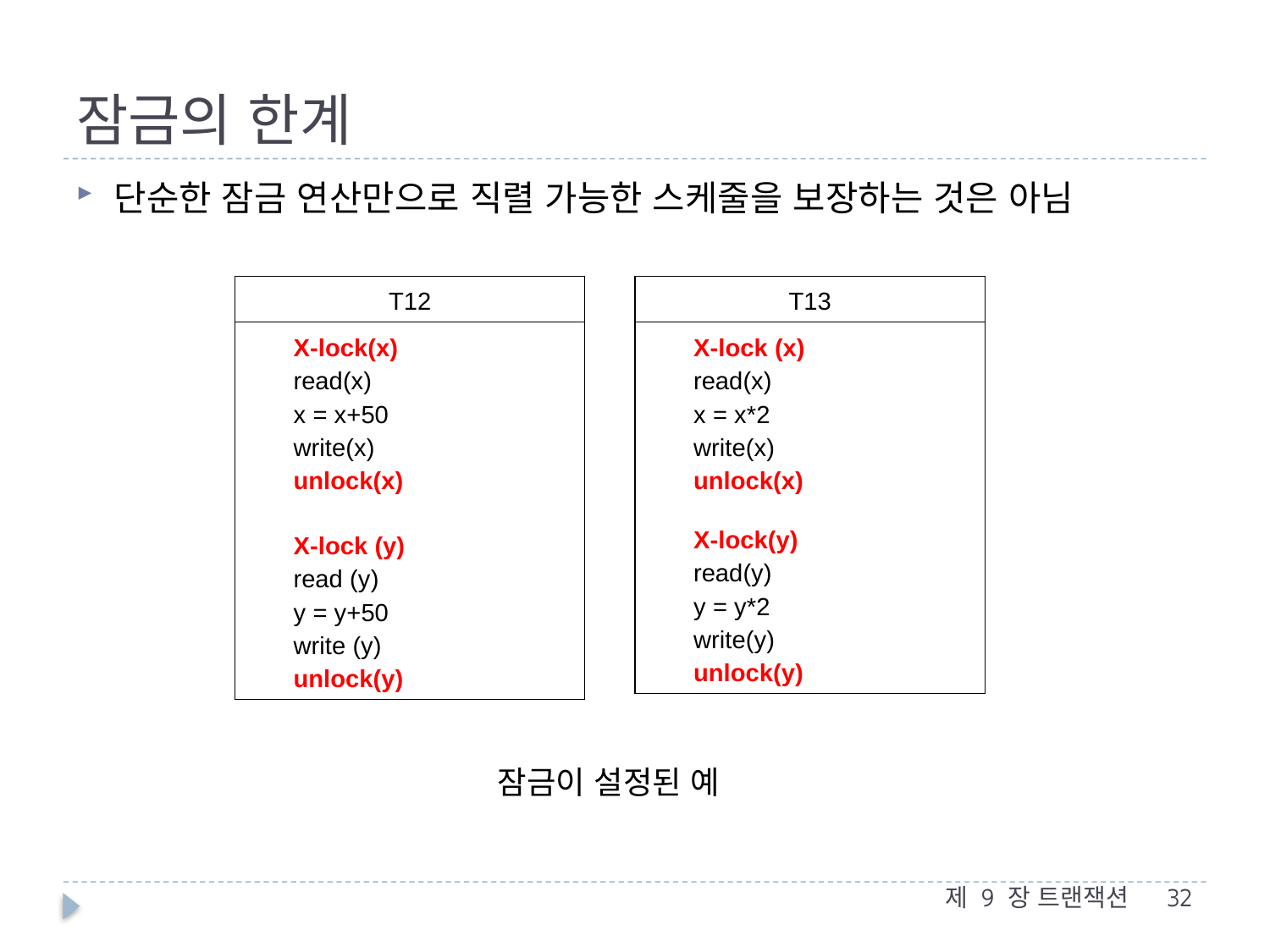

# 잠금의 한계
단순한 잠금 연산만으로 직렬 가능한 스케줄을 보장하는 것은 아님
| T12 |
| --- |
| X-lock(x) read(x) x = x+50 write(x) unlock(x) X-lock (y) read (y) y = y+50 write (y) unlock(y) |
| T13 |
| --- |
| X-lock (x) read(x) x = x\*2 write(x) unlock(x) X-lock(y) read(y) y = y\*2 write(y) unlock(y) |
잠금이 설정된 예
제 9 장 트랜잭션
32